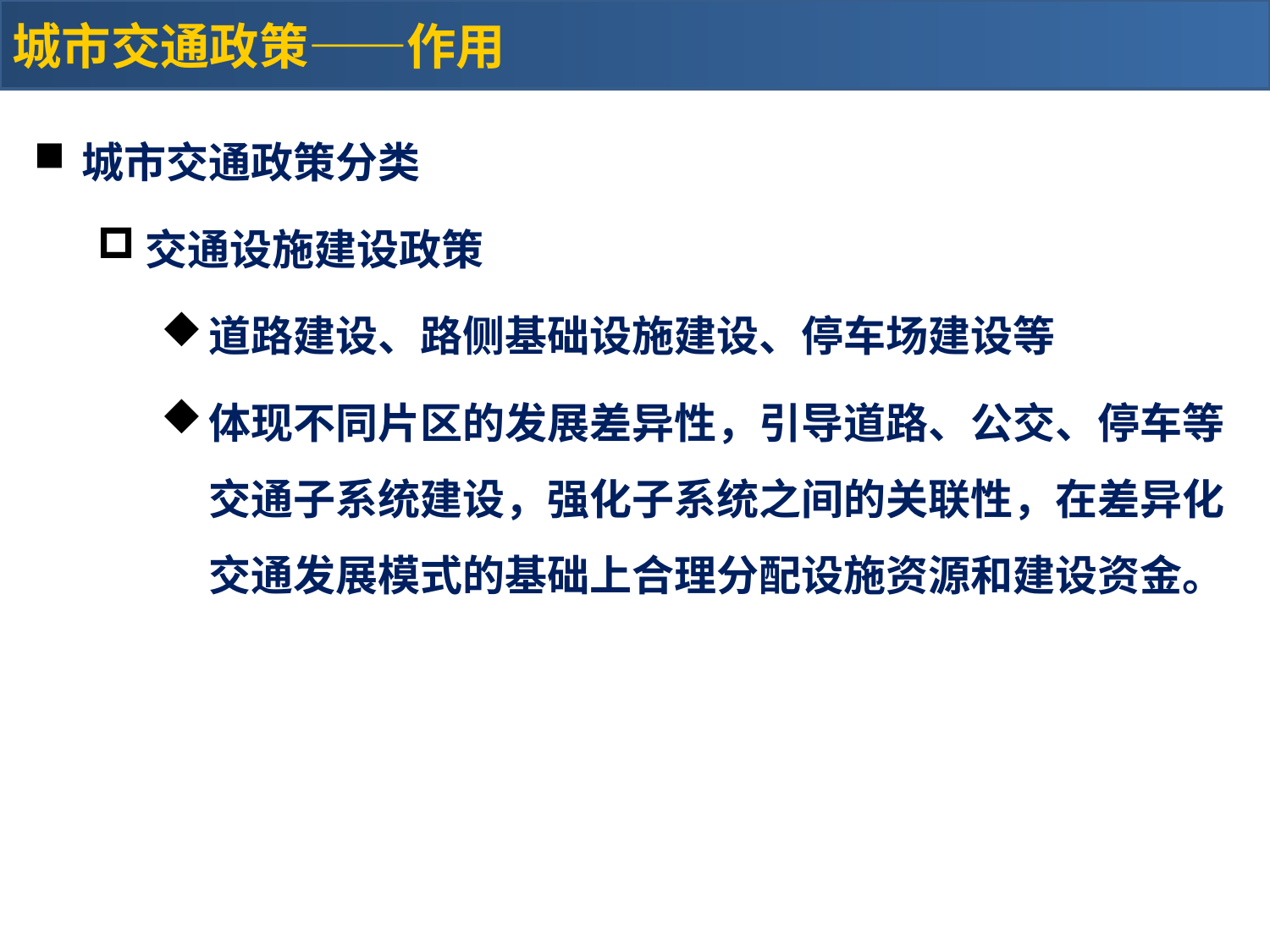

城市交通政策——作用
城市交通政策分类
交通设施建设政策
道路建设、路侧基础设施建设、停车场建设等
体现不同片区的发展差异性，引导道路、公交、停车等交通子系统建设，强化子系统之间的关联性，在差异化交通发展模式的基础上合理分配设施资源和建设资金。